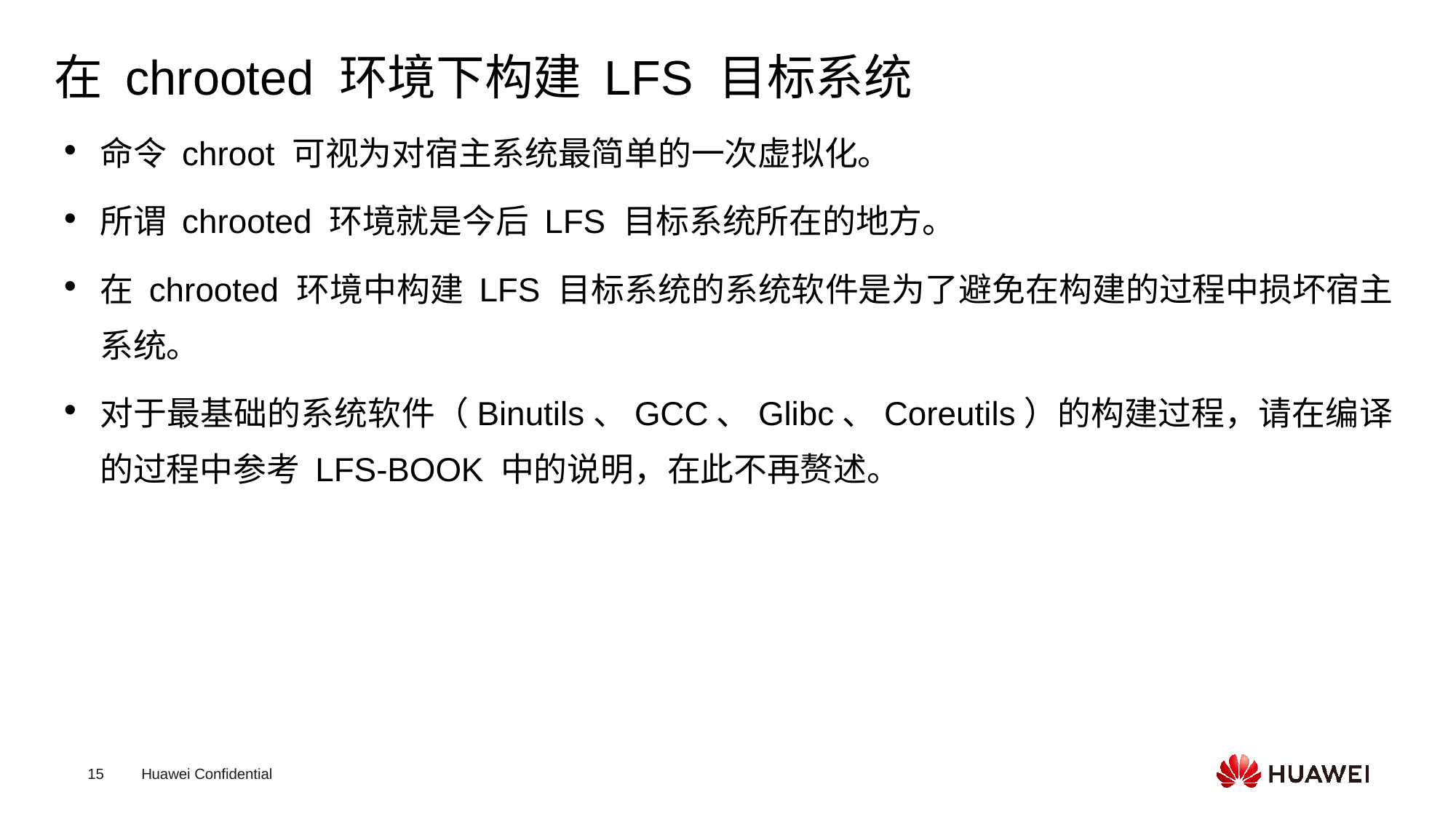

# 在 chrooted 环境下构建 LFS 目标系统
命令 chroot 可视为对宿主系统最简单的一次虚拟化。
所谓 chrooted 环境就是今后 LFS 目标系统所在的地方。
在 chrooted 环境中构建 LFS 目标系统的系统软件是为了避免在构建的过程中损坏宿主系统。
对于最基础的系统软件（Binutils、GCC、Glibc、Coreutils）的构建过程，请在编译的过程中参考 LFS-BOOK 中的说明，在此不再赘述。